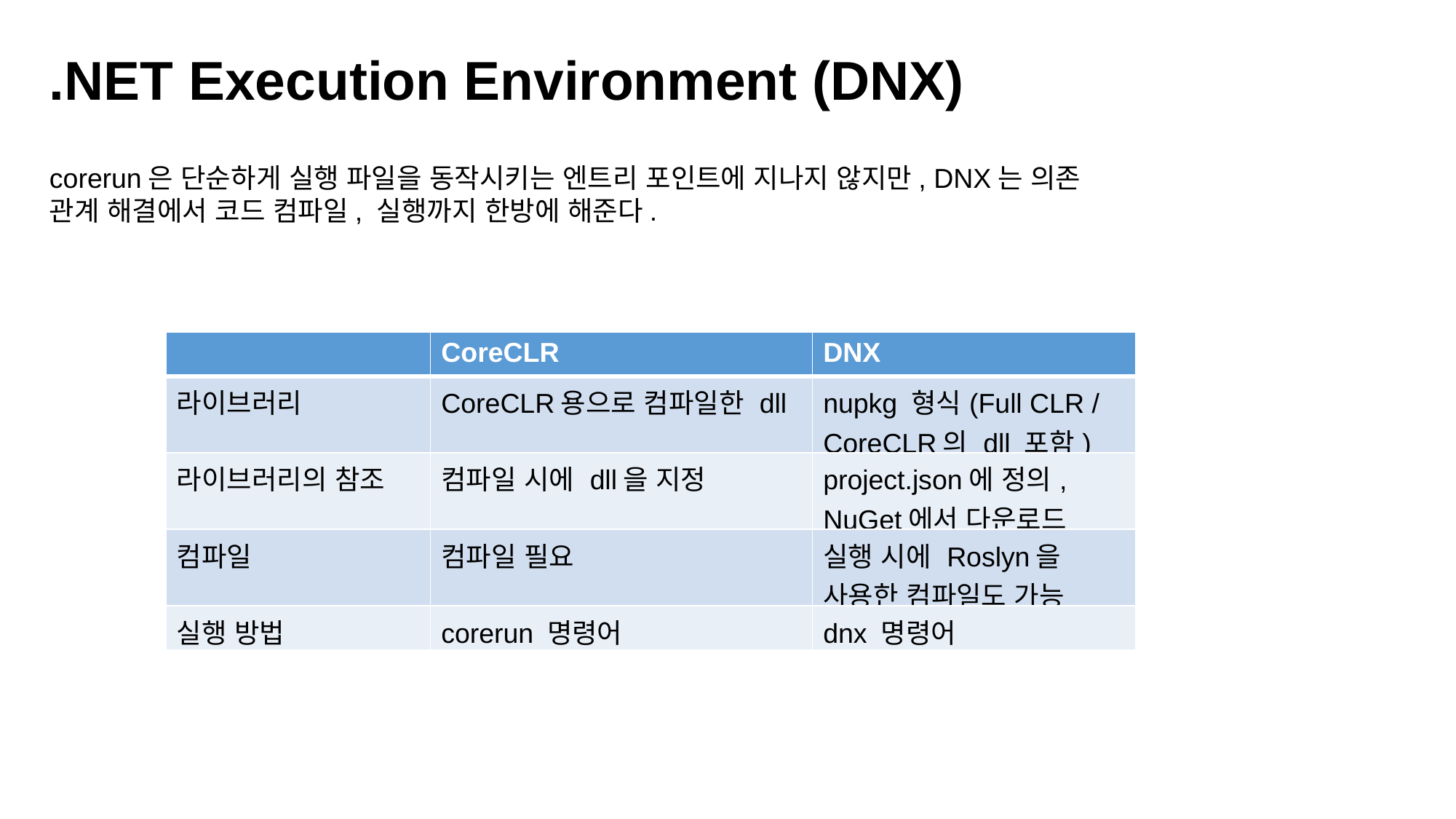

.NET Execution Environment (DNX)
corerun은 단순하게 실행 파일을 동작시키는 엔트리 포인트에 지나지 않지만, DNX는 의존 관계 해결에서 코드 컴파일, 실행까지 한방에 해준다.
|  | CoreCLR | DNX |
| --- | --- | --- |
| 라이브러리 | CoreCLR용으로 컴파일한 dll | nupkg 형식(Full CLR / CoreCLR의 dll 포함) |
| 라이브러리의 참조 | 컴파일 시에 dll을 지정 | project.json에 정의, NuGet에서 다운로드 |
| 컴파일 | 컴파일 필요 | 실행 시에 Roslyn을 사용한 컴파일도 가능 |
| 실행 방법 | corerun 명령어 | dnx 명령어 |